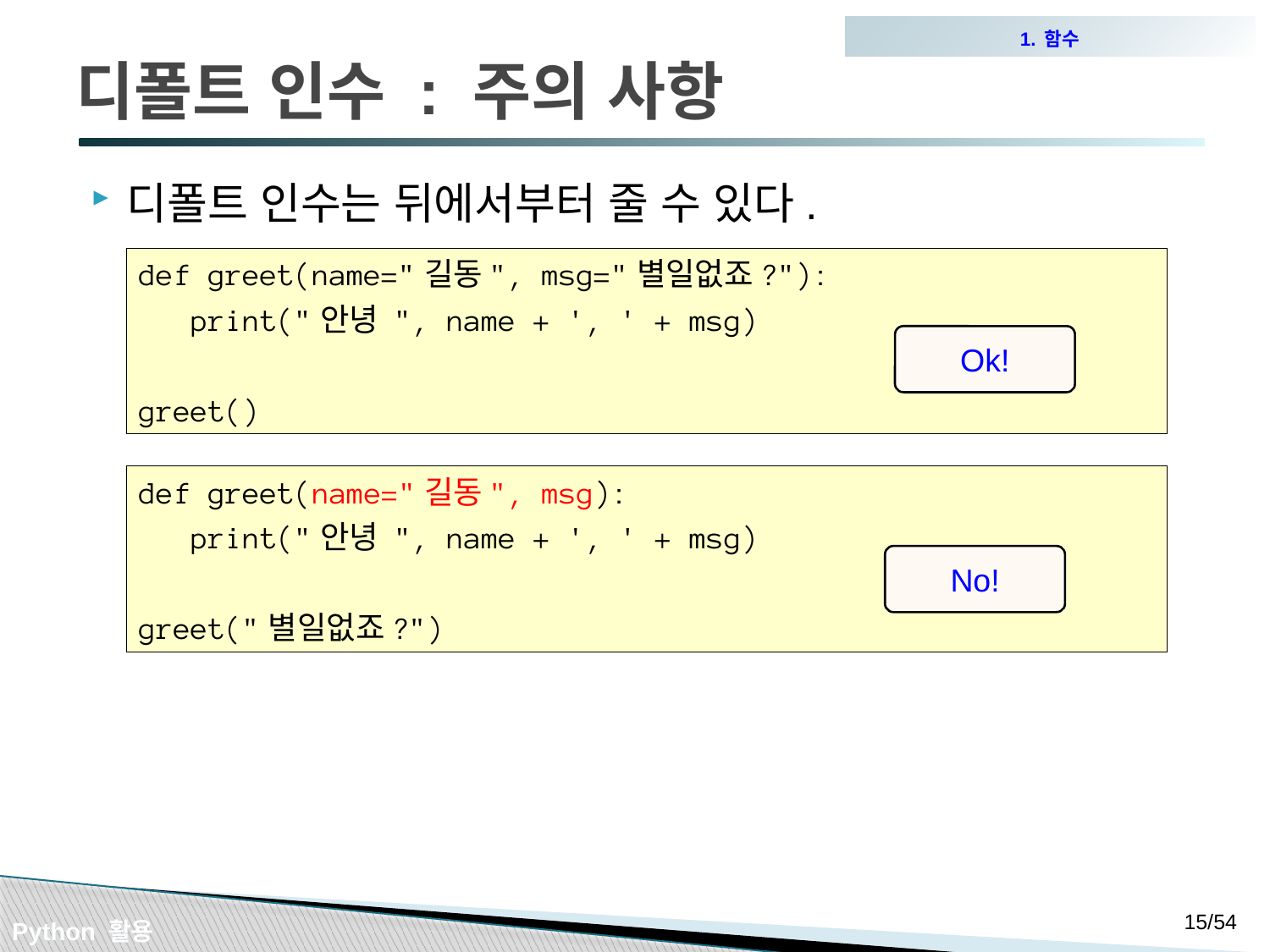

1. 함수
# 디폴트 인수 : 주의 사항
디폴트 인수는 뒤에서부터 줄 수 있다.
def greet(name="길동", msg="별일없죠?"):
   print("안녕 ", name + ', ' + msg)

greet()
Ok!
def greet(name="길동", msg):
   print("안녕 ", name + ', ' + msg)

greet("별일없죠?")
No!
15